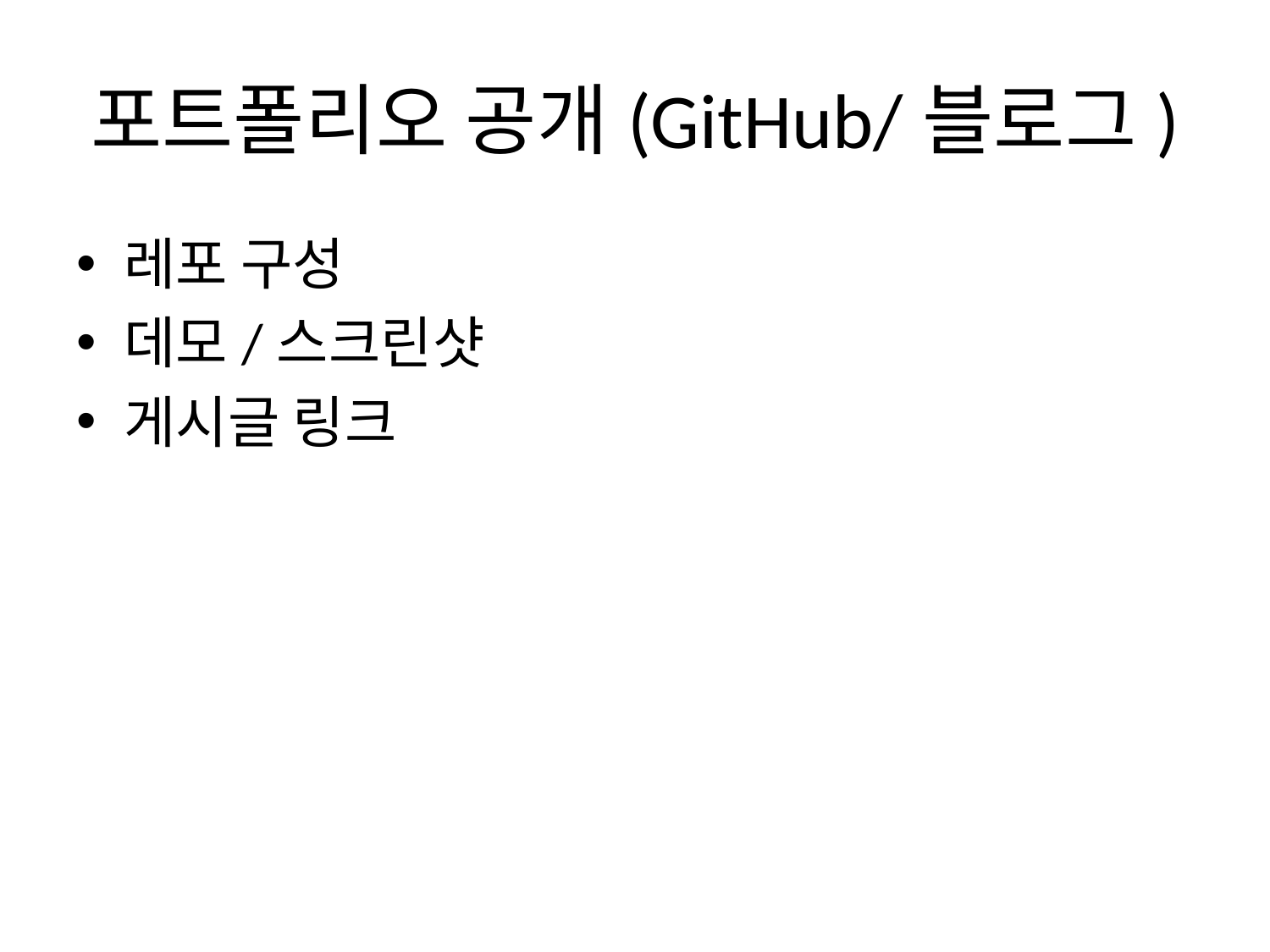

# 포트폴리오 공개(GitHub/블로그)
레포 구성
데모/스크린샷
게시글 링크